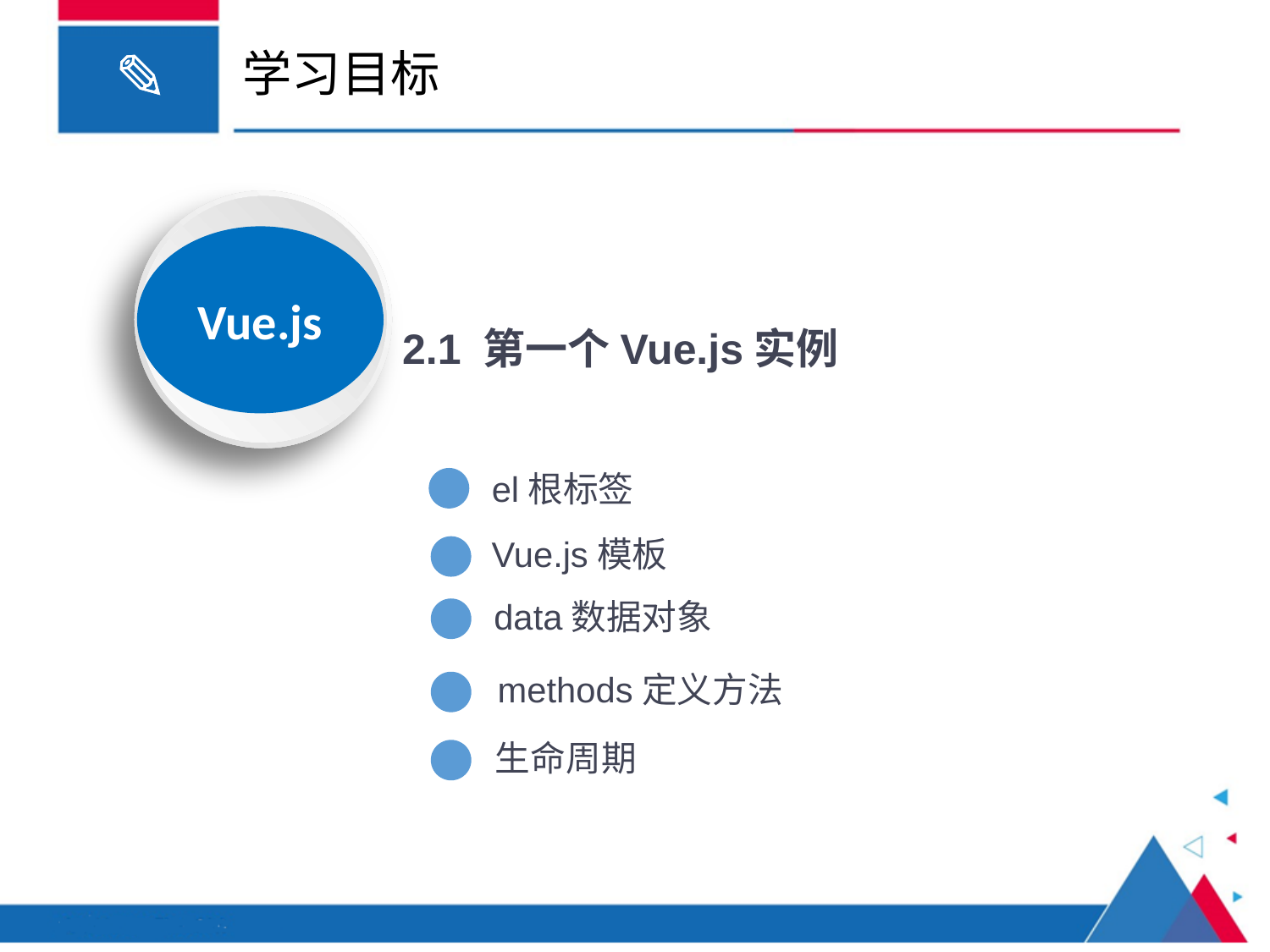

# 学习目标

Vue.js
2.1 第一个Vue.js实例
el根标签

Vue.js模板

data数据对象

methods定义方法

生命周期